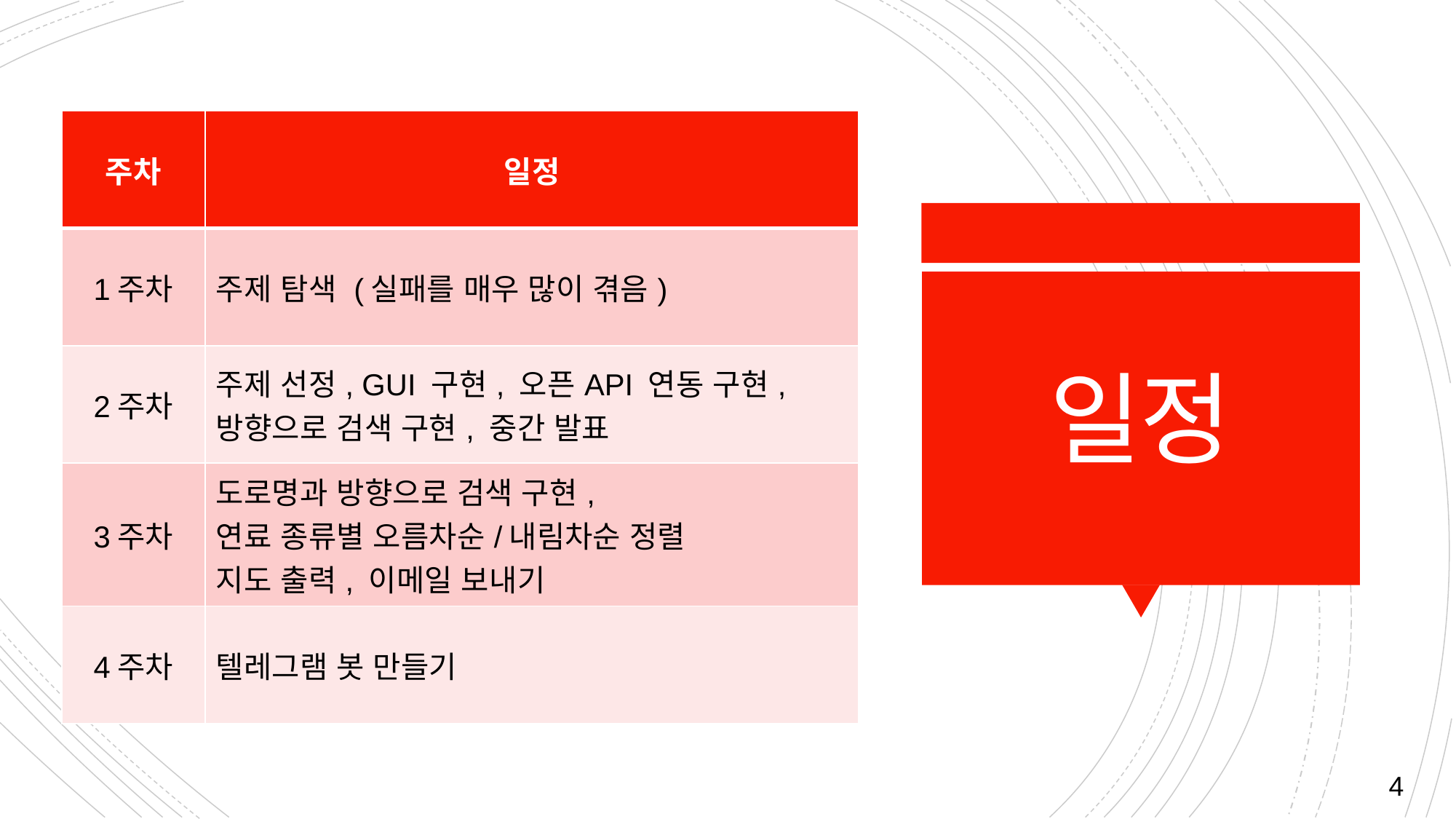

| 주차 | 일정 |
| --- | --- |
| 1주차 | 주제 탐색 (실패를 매우 많이 겪음) |
| 2주차 | 주제 선정, GUI 구현, 오픈API 연동 구현, 방향으로 검색 구현, 중간 발표 |
| 3주차 | 도로명과 방향으로 검색 구현, 연료 종류별 오름차순/내림차순 정렬 지도 출력, 이메일 보내기 |
| 4주차 | 텔레그램 봇 만들기 |
# 일정
4